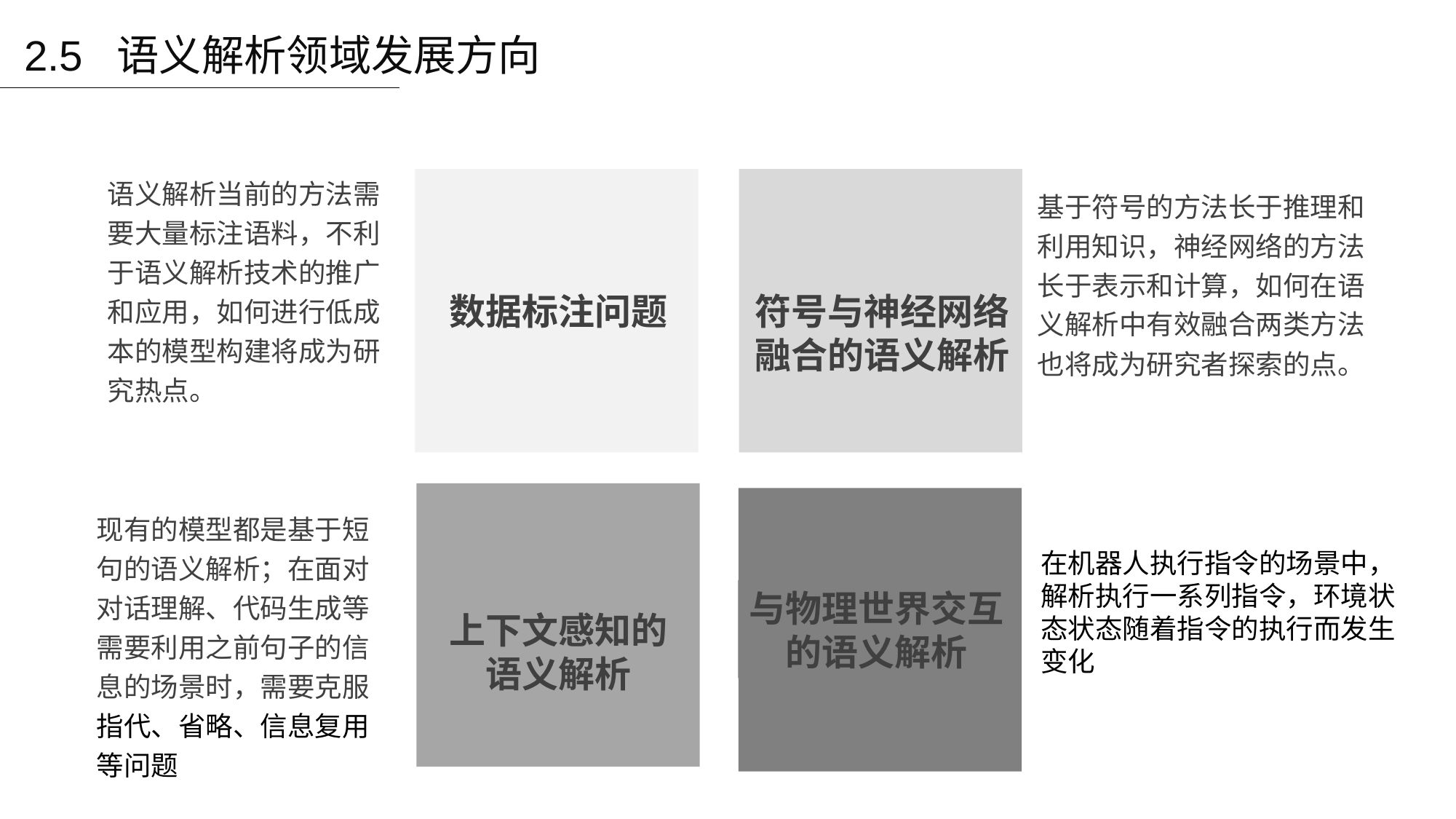

2.5  语义解析领域发展方向
语义解析当前的方法需要大量标注语料，不利于语义解析技术的推广和应用，如何进行低成本的模型构建将成为研究热点。

数据标注问题

符号与神经网络
融合的语义解析
基于符号的方法长于推理和利用知识，神经网络的方法长于表示和计算，如何在语义解析中有效融合两类方法也将成为研究者探索的点。

上下文感知的
语义解析

与物理世界交互
的语义解析
现有的模型都是基于短句的语义解析；在面对对话理解、代码生成等需要利用之前句子的信息的场景时，需要克服指代、省略、信息复用等问题

在机器人执行指令的场景中，解析执行一系列指令，环境状态状态随着指令的执行而发生变化